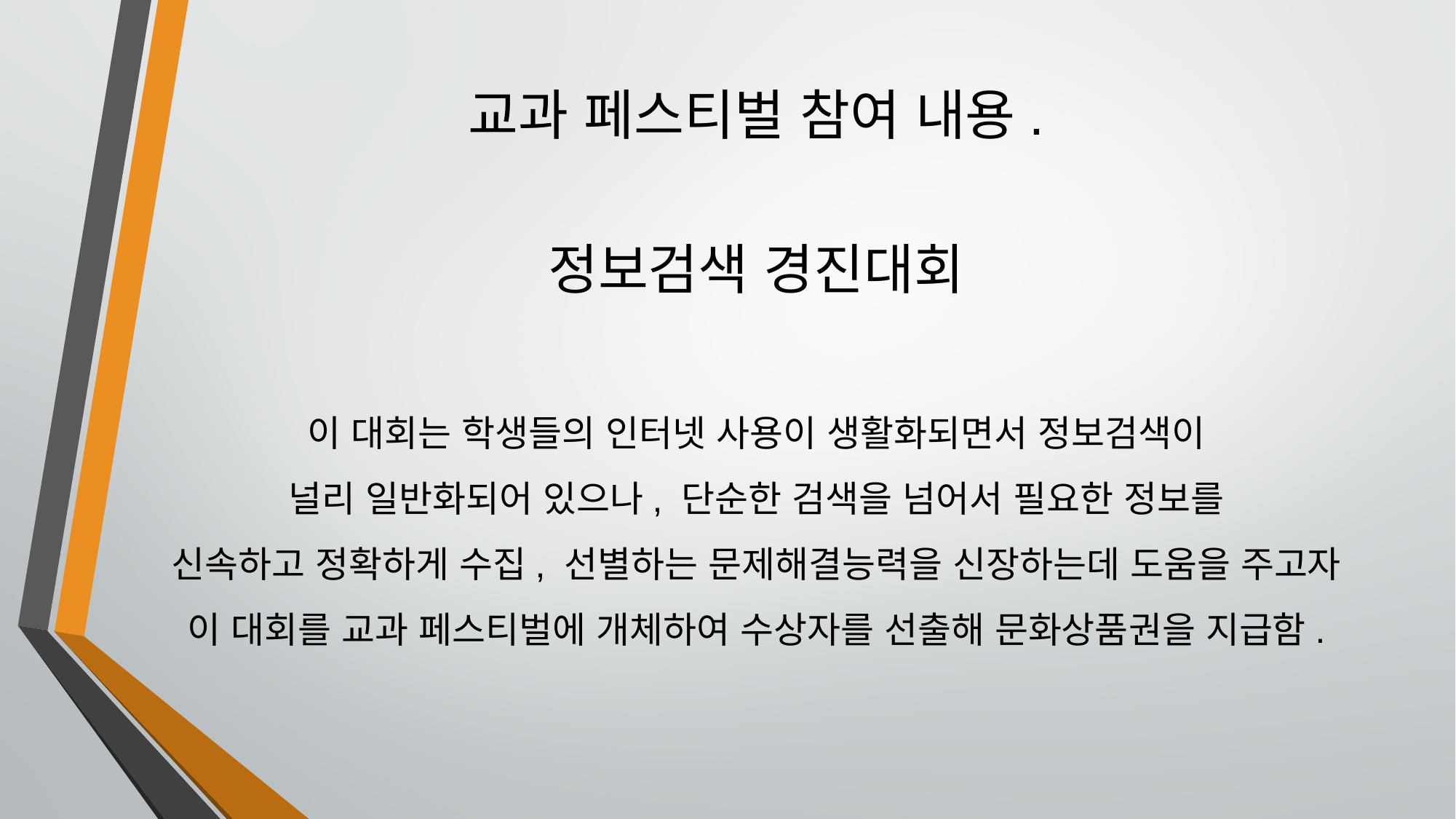

교과 페스티벌 참여 내용.
정보검색 경진대회
이 대회는 학생들의 인터넷 사용이 생활화되면서 정보검색이
널리 일반화되어 있으나, 단순한 검색을 넘어서 필요한 정보를
신속하고 정확하게 수집, 선별하는 문제해결능력을 신장하는데 도움을 주고자
이 대회를 교과 페스티벌에 개체하여 수상자를 선출해 문화상품권을 지급함.